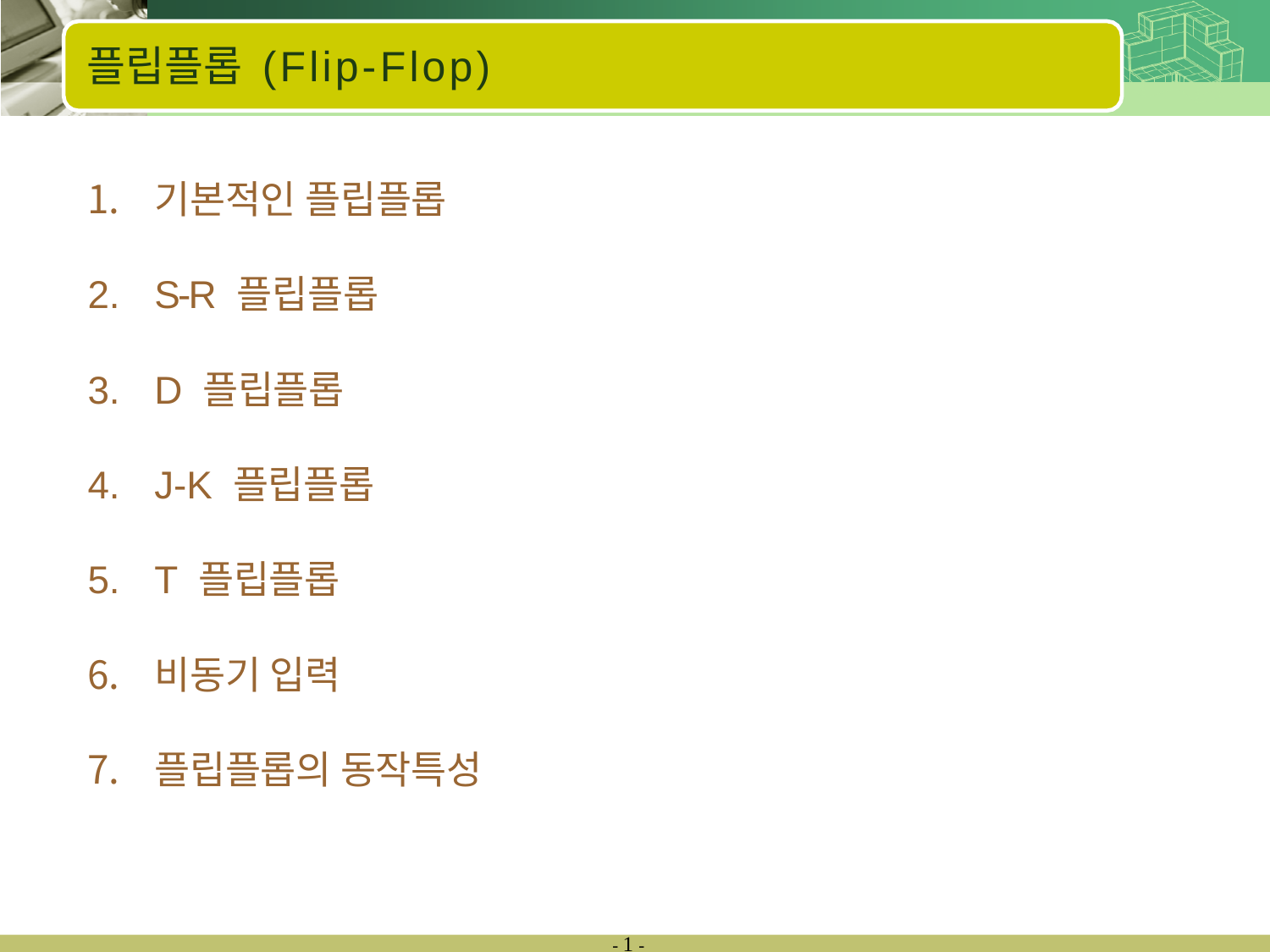

# 플립플롭 (Flip-Flop)
기본적인 플립플롭

S-R 플립플롭

D 플립플롭

J-K 플립플롭

T 플립플롭

비동기 입력

플립플롭의 동작특성
- 1 -